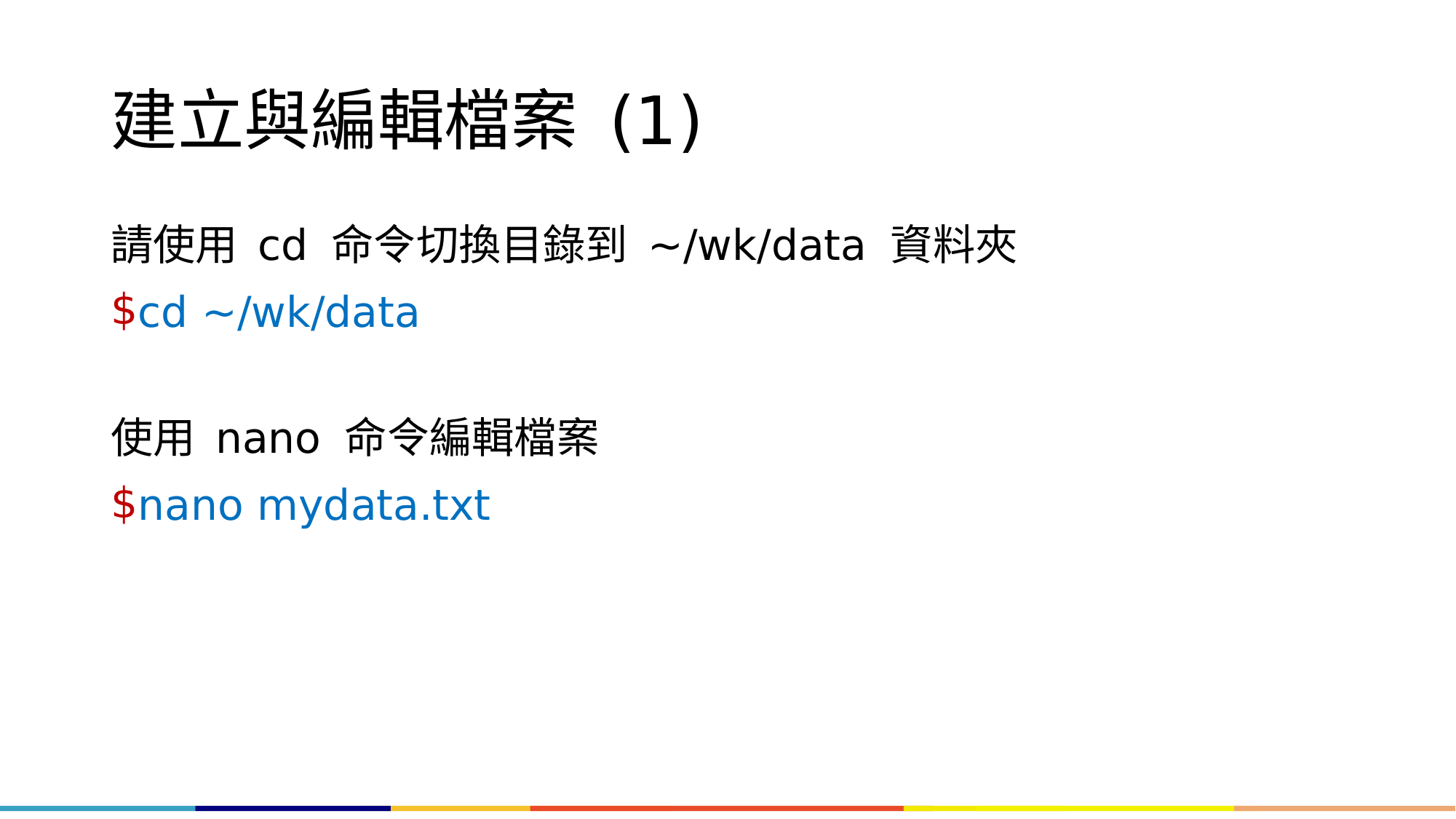

# 建立與編輯檔案 (1)
請使用 cd 命令切換目錄到 ~/wk/data 資料夾
cd ~/wk/data

使用 nano 命令編輯檔案
nano mydata.txt